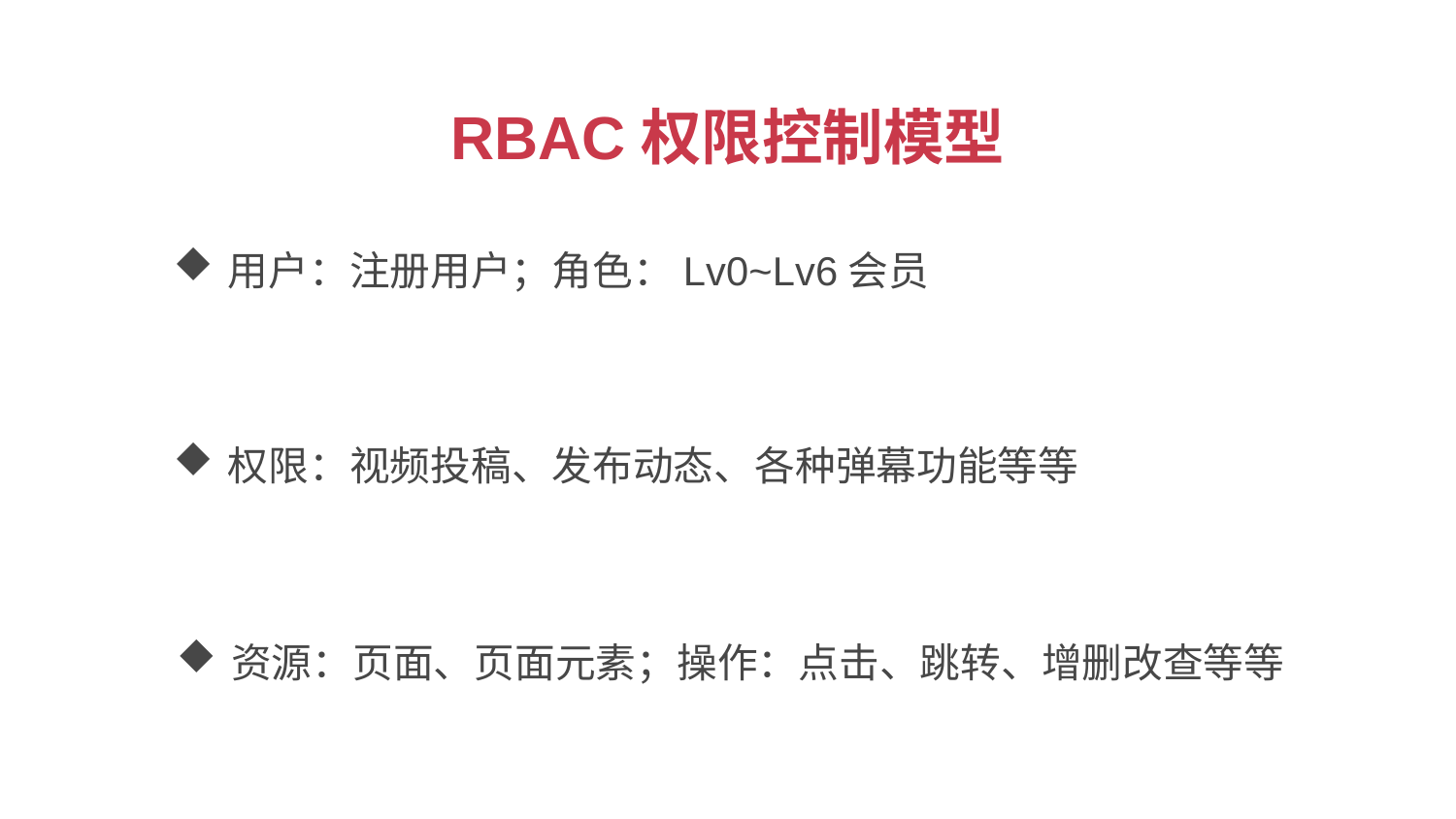

RBAC权限控制模型
用户：注册用户；角色：Lv0~Lv6会员
权限：视频投稿、发布动态、各种弹幕功能等等
资源：页面、页面元素；操作：点击、跳转、增删改查等等